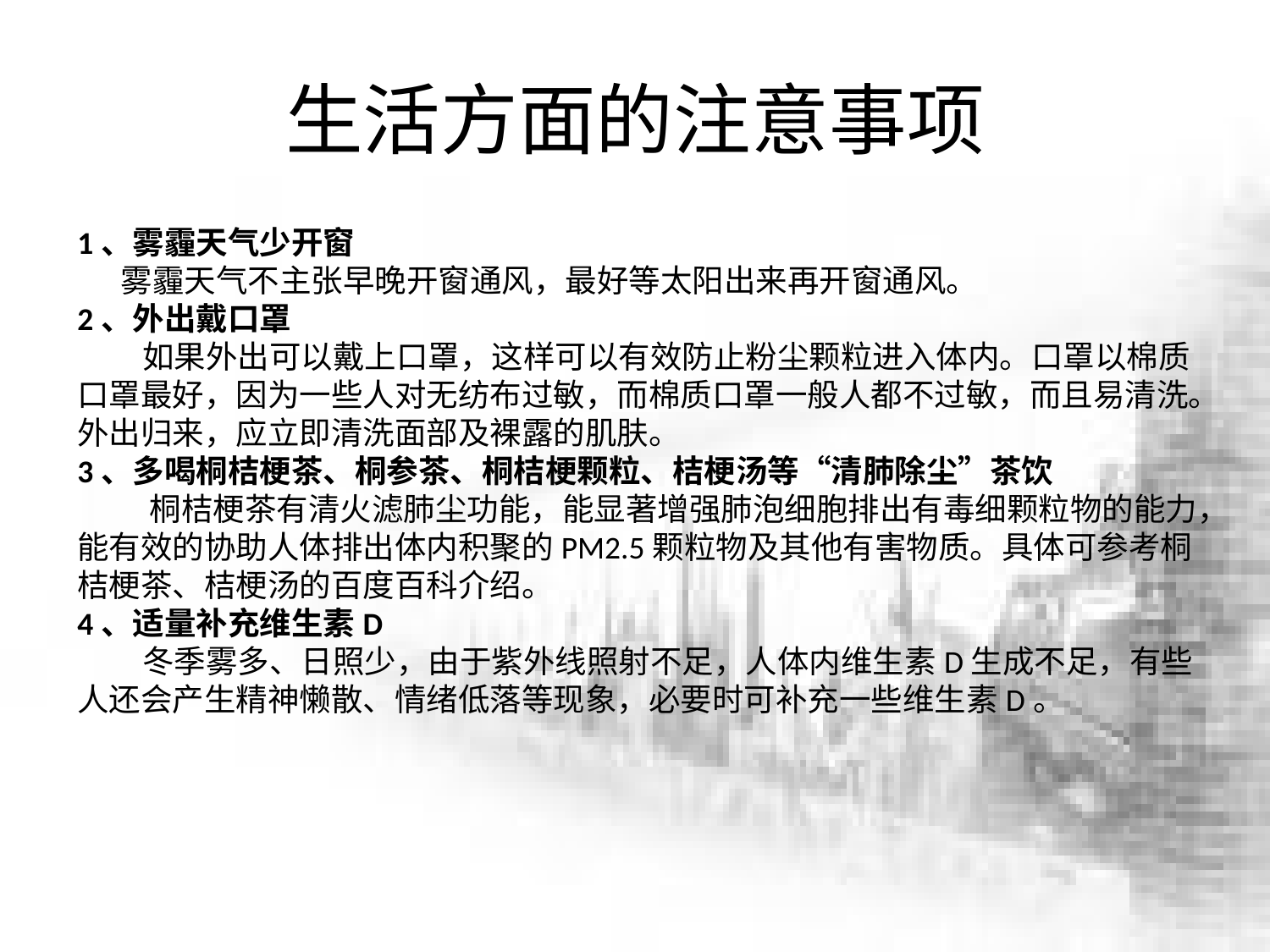

# 生活方面的注意事项
1、雾霾天气少开窗
     雾霾天气不主张早晚开窗通风，最好等太阳出来再开窗通风。
2、外出戴口罩
        如果外出可以戴上口罩，这样可以有效防止粉尘颗粒进入体内。口罩以棉质口罩最好，因为一些人对无纺布过敏，而棉质口罩一般人都不过敏，而且易清洗。外出归来，应立即清洗面部及裸露的肌肤。
3、多喝桐桔梗茶、桐参茶、桐桔梗颗粒、桔梗汤等“清肺除尘”茶饮
         桐桔梗茶有清火滤肺尘功能，能显著增强肺泡细胞排出有毒细颗粒物的能力，能有效的协助人体排出体内积聚的PM2.5颗粒物及其他有害物质。具体可参考桐桔梗茶、桔梗汤的百度百科介绍。
4、适量补充维生素D
        冬季雾多、日照少，由于紫外线照射不足，人体内维生素D生成不足，有些人还会产生精神懒散、情绪低落等现象，必要时可补充一些维生素D。